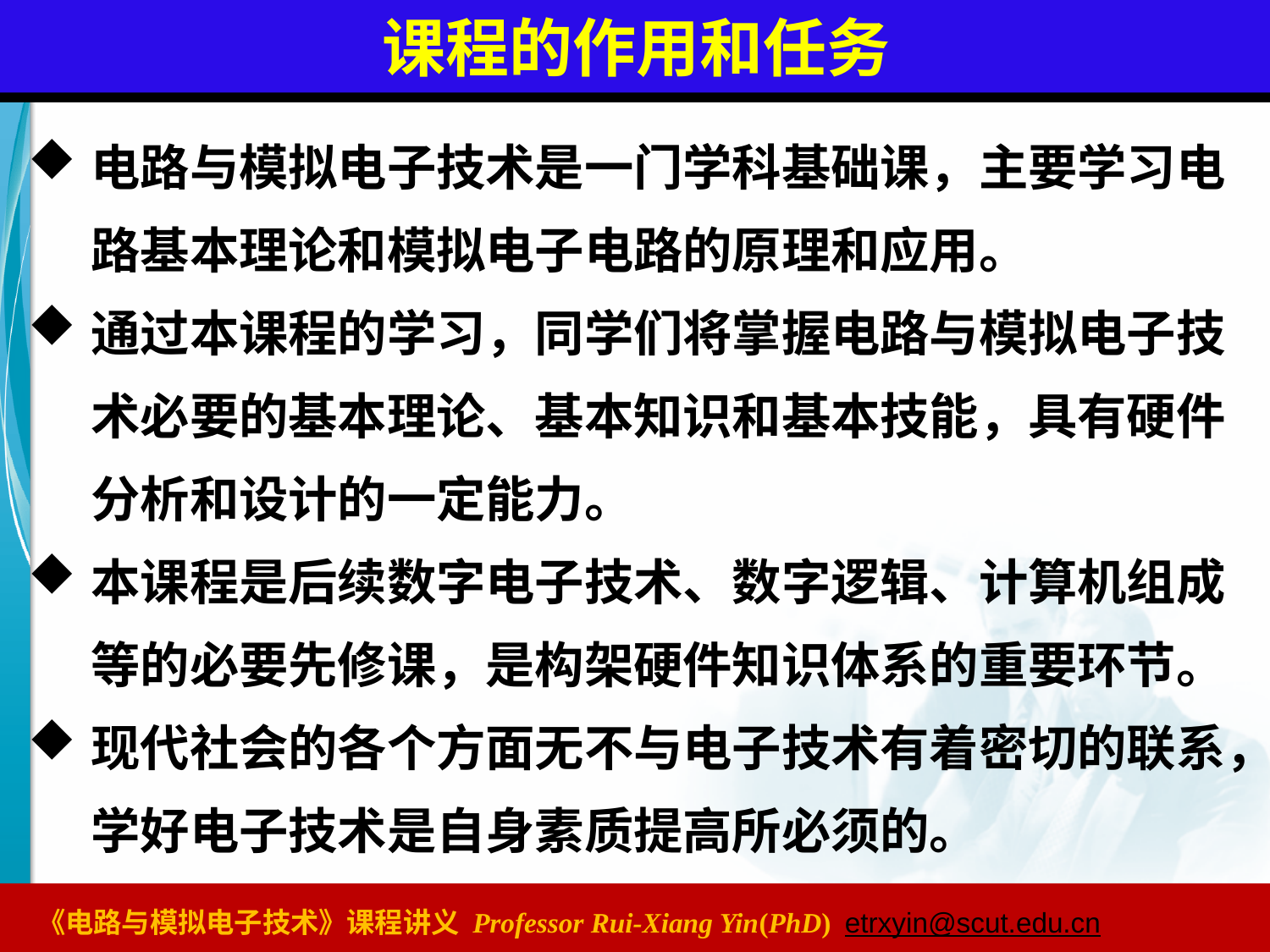

# 课程的作用和任务
电路与模拟电子技术是一门学科基础课，主要学习电路基本理论和模拟电子电路的原理和应用。
通过本课程的学习，同学们将掌握电路与模拟电子技术必要的基本理论、基本知识和基本技能，具有硬件分析和设计的一定能力。
本课程是后续数字电子技术、数字逻辑、计算机组成等的必要先修课，是构架硬件知识体系的重要环节。
现代社会的各个方面无不与电子技术有着密切的联系，学好电子技术是自身素质提高所必须的。